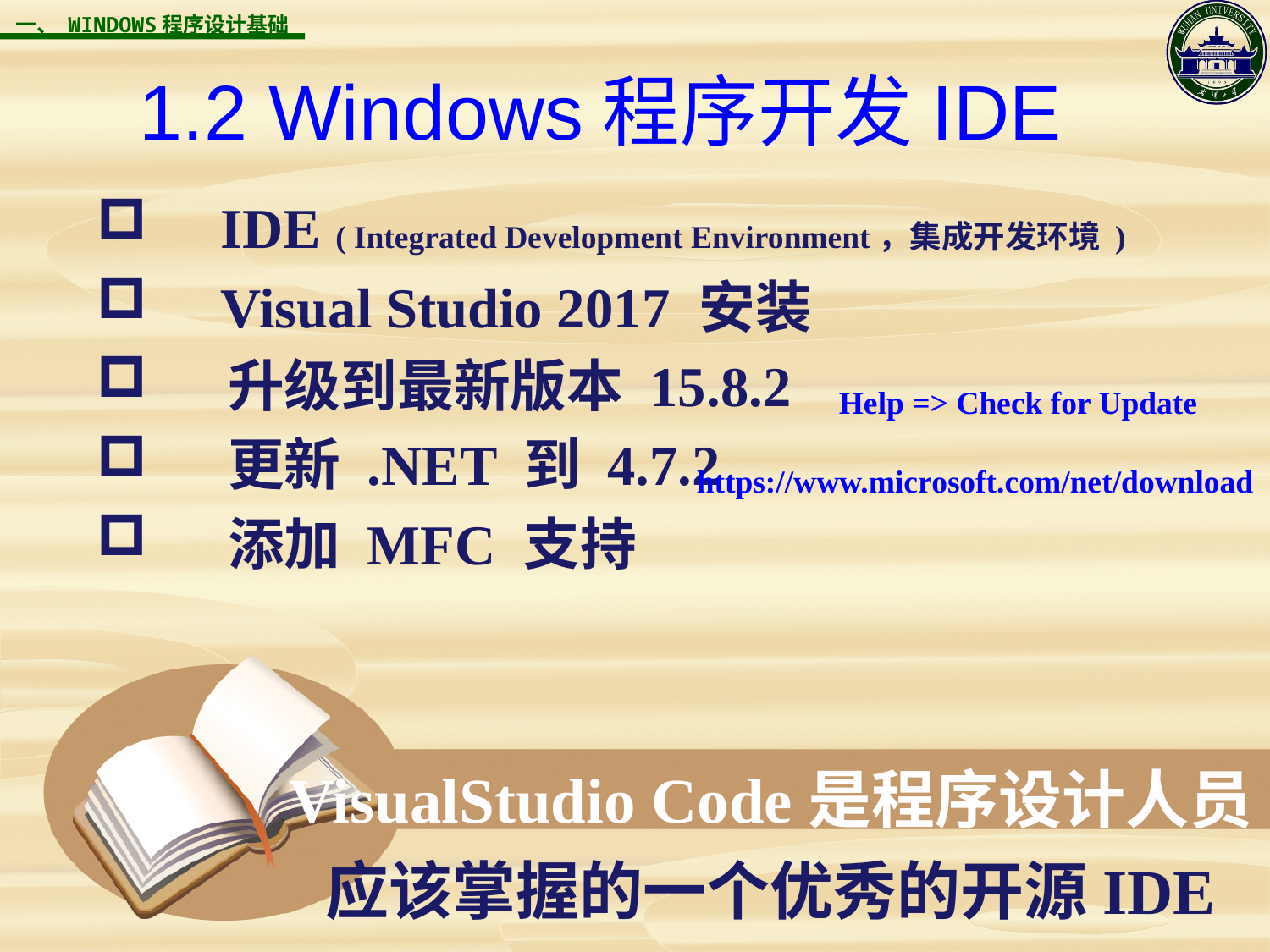

1.2 Windows程序开发IDE
     IDE ( Integrated Development Environment，集成开发环境 )
     Visual Studio 2017 安装
     升级到最新版本 15.8.2
     更新 .NET 到 4.7.2
     添加 MFC 支持
Help => Check for Update
https://www.microsoft.com/net/download
VisualStudio Code是程序设计人员应该掌握的一个优秀的开源IDE